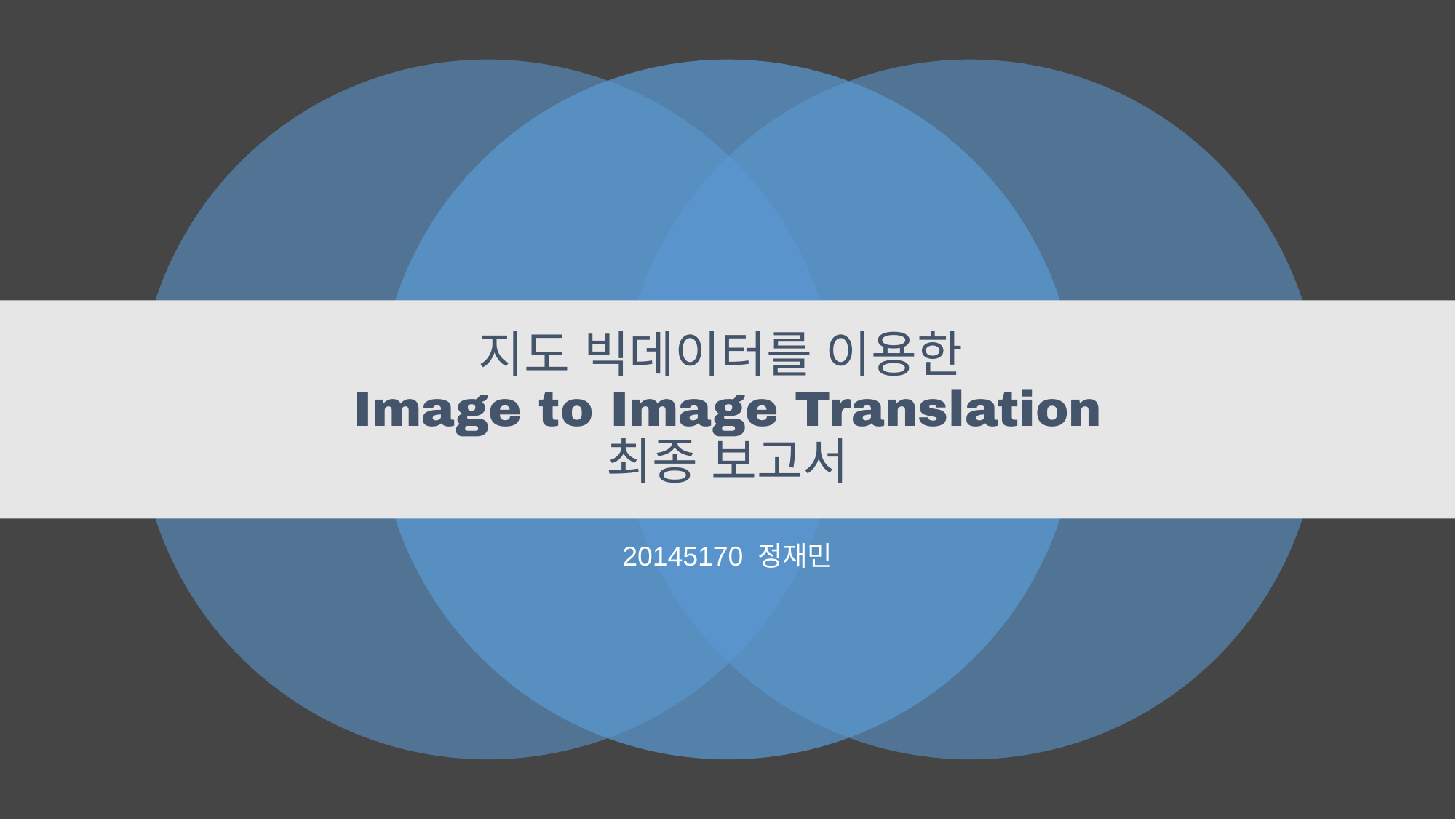

# 지도 빅데이터를 이용한 Image to Image Translation 최종 보고서
20145170 정재민